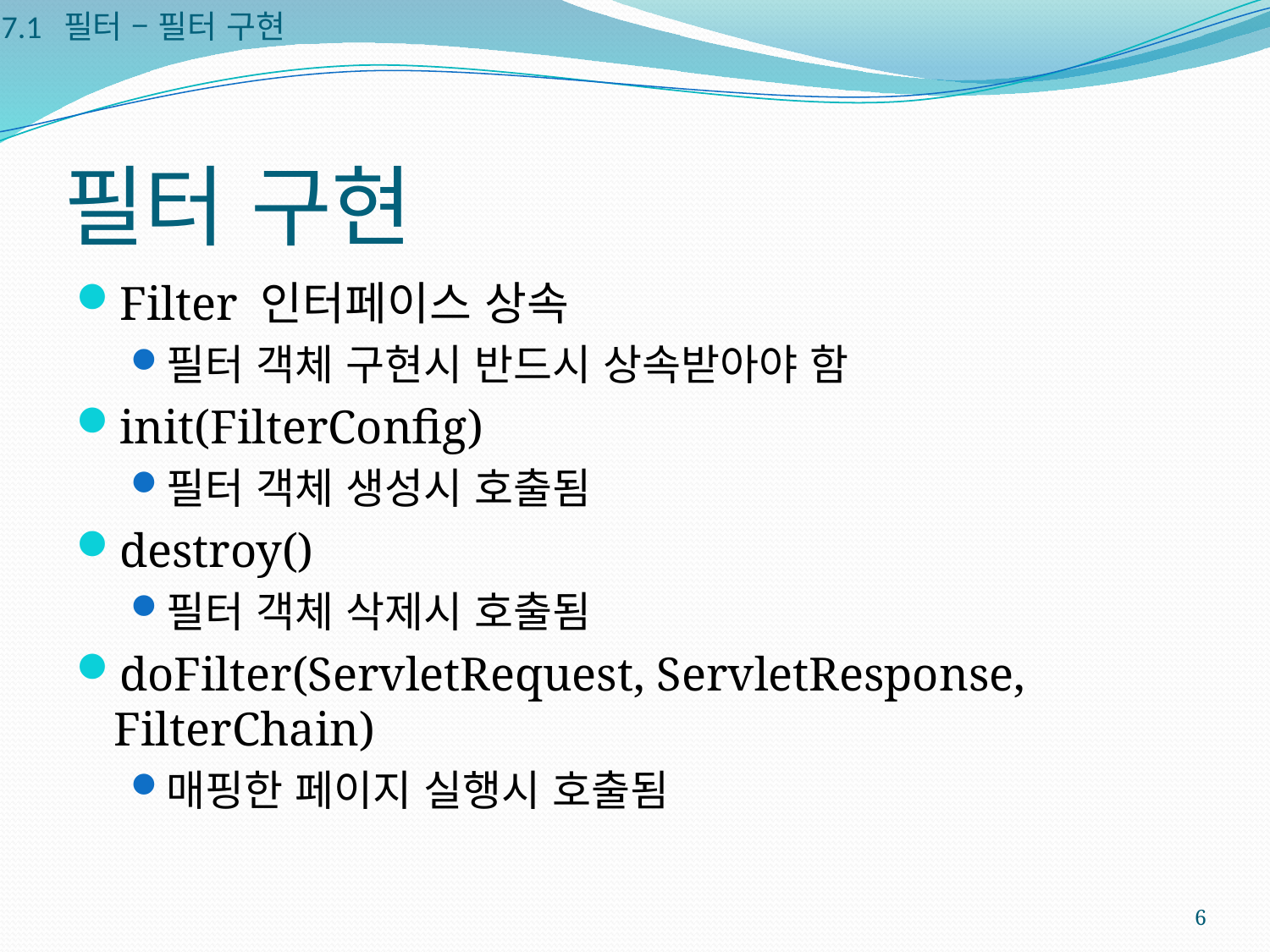

7.1  필터 – 필터 구현
# 필터 구현
Filter 인터페이스 상속
필터 객체 구현시 반드시 상속받아야 함
init(FilterConfig)
필터 객체 생성시 호출됨
destroy()
필터 객체 삭제시 호출됨
doFilter(ServletRequest, ServletResponse, FilterChain)
매핑한 페이지 실행시 호출됨
6